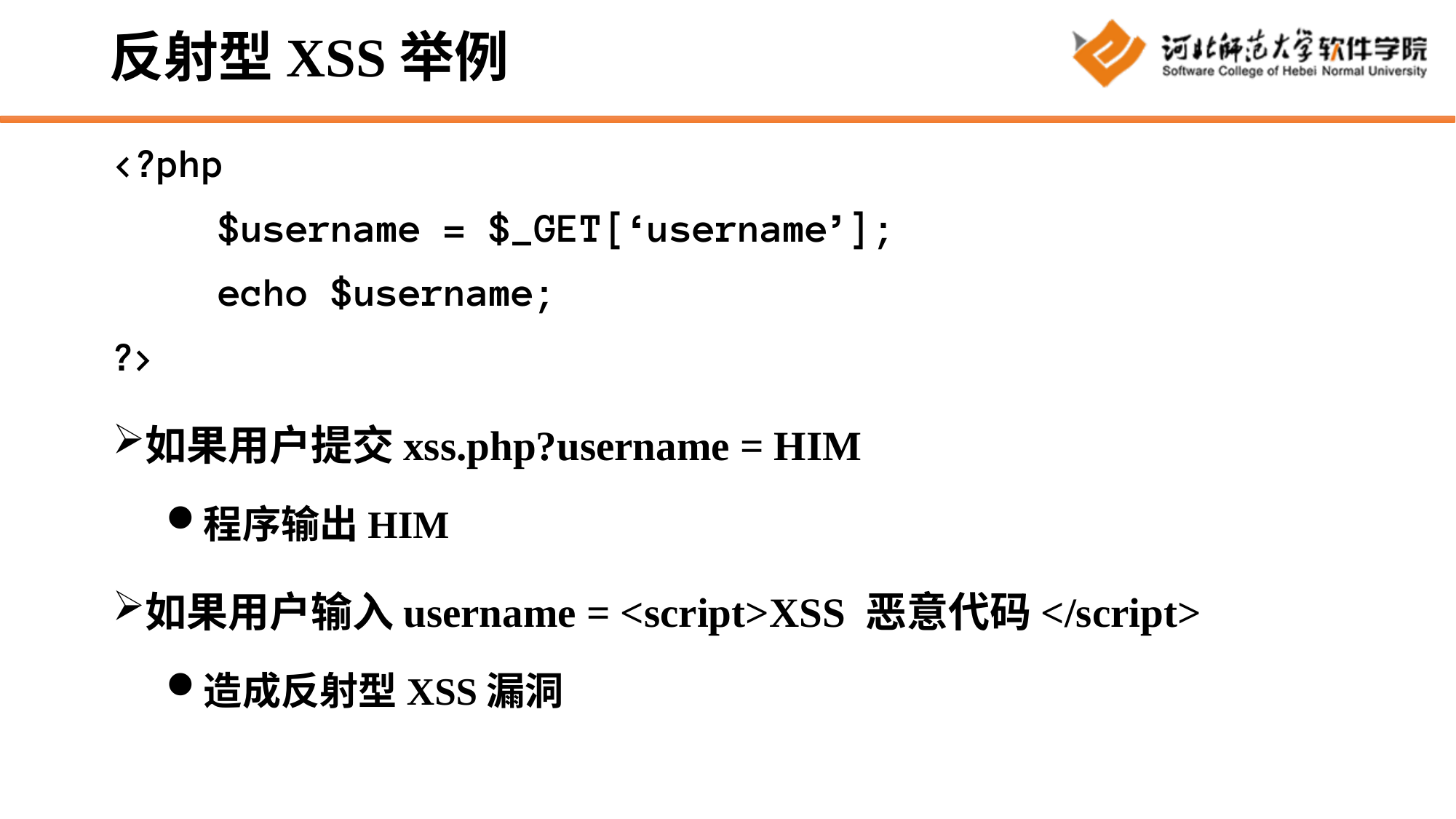

# 反射型XSS举例
<?php
	$username = $_GET[‘username’];
	echo $username;
?>
如果用户提交xss.php?username = HIM
程序输出HIM
如果用户输入username = <script>XSS 恶意代码</script>
造成反射型XSS漏洞